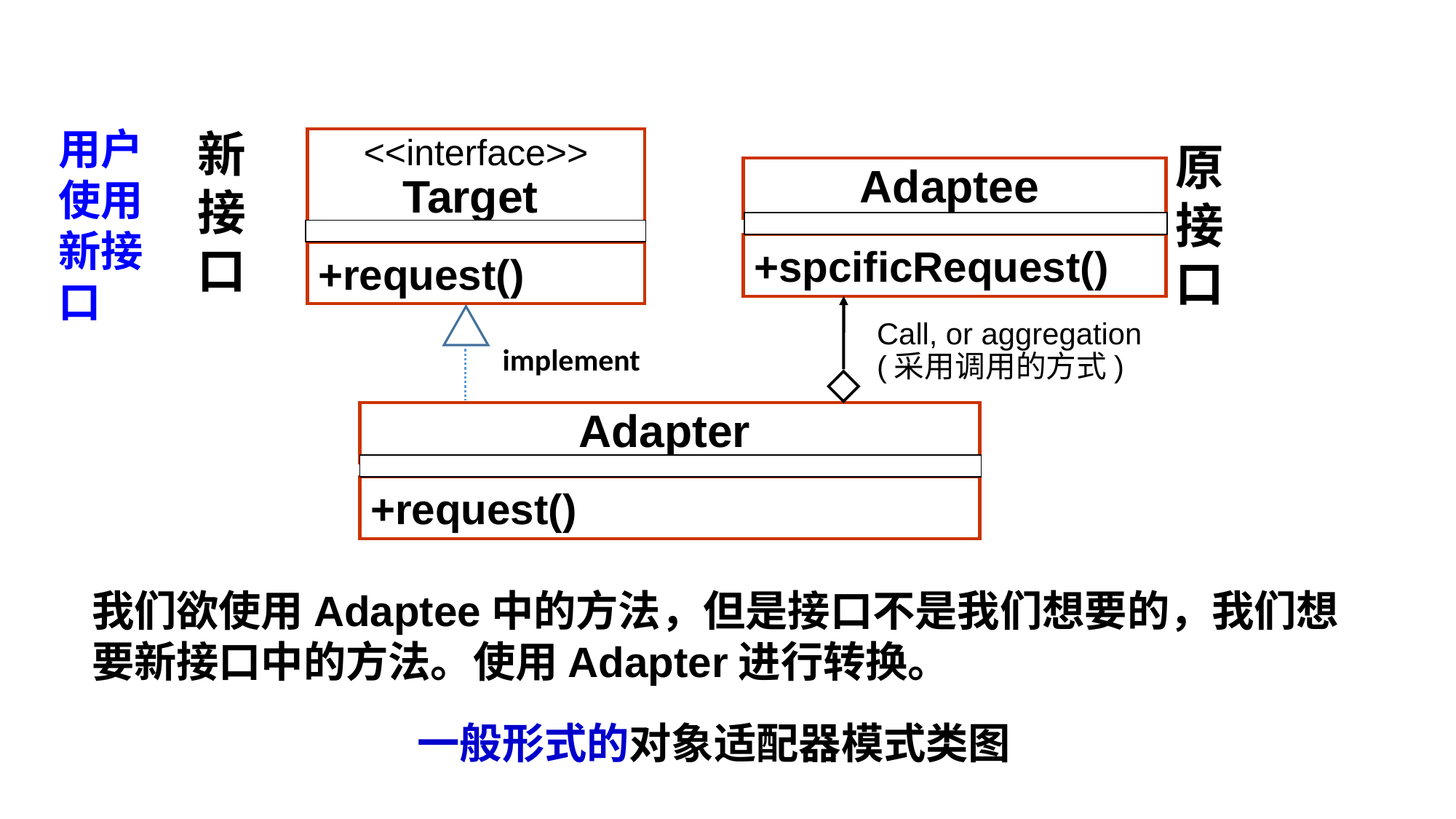

用户
使用
新接
口
新
接
口
<<interface>>
Target

+request()
原
接
口
Adaptee

+spcificRequest()

Call, or aggregation
(采用调用的方式)
implement

Adapter

+request()
我们欲使用Adaptee中的方法，但是接口不是我们想要的，我们想要新接口中的方法。使用Adapter进行转换。
一般形式的对象适配器模式类图